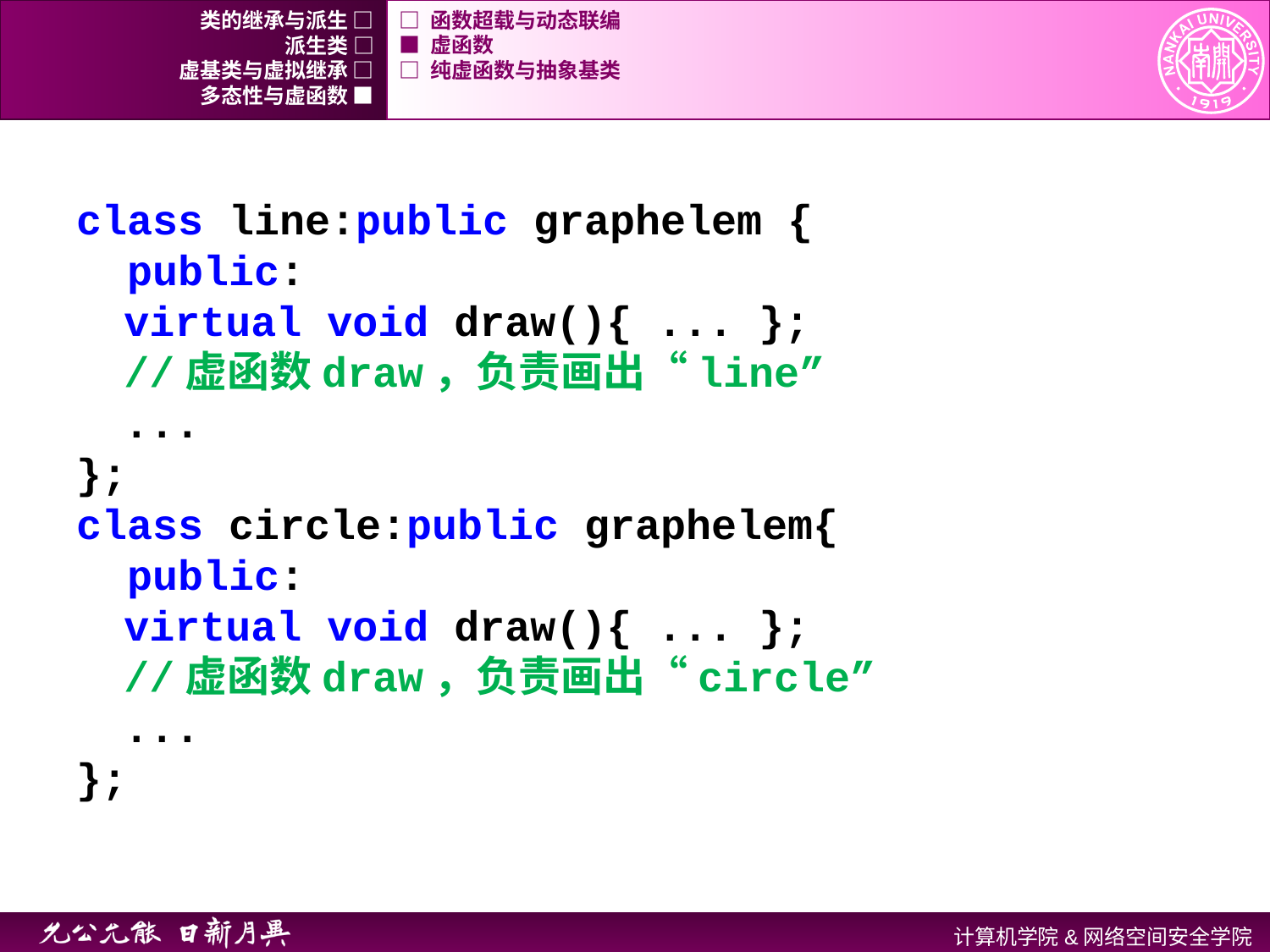

类的继承与派生 □
□ 函数超载与动态联编
派生类 □
■ 虚函数
虚基类与虚拟继承 □
□ 纯虚函数与抽象基类
多态性与虚函数 ■

class line:public graphelem {
  public:
	virtual void draw(){ ... };
	//虚函数draw，负责画出“line”
	...
};
class circle:public graphelem{
  public:
	virtual void draw(){ ... };
	//虚函数draw，负责画出“circle”
	...
};